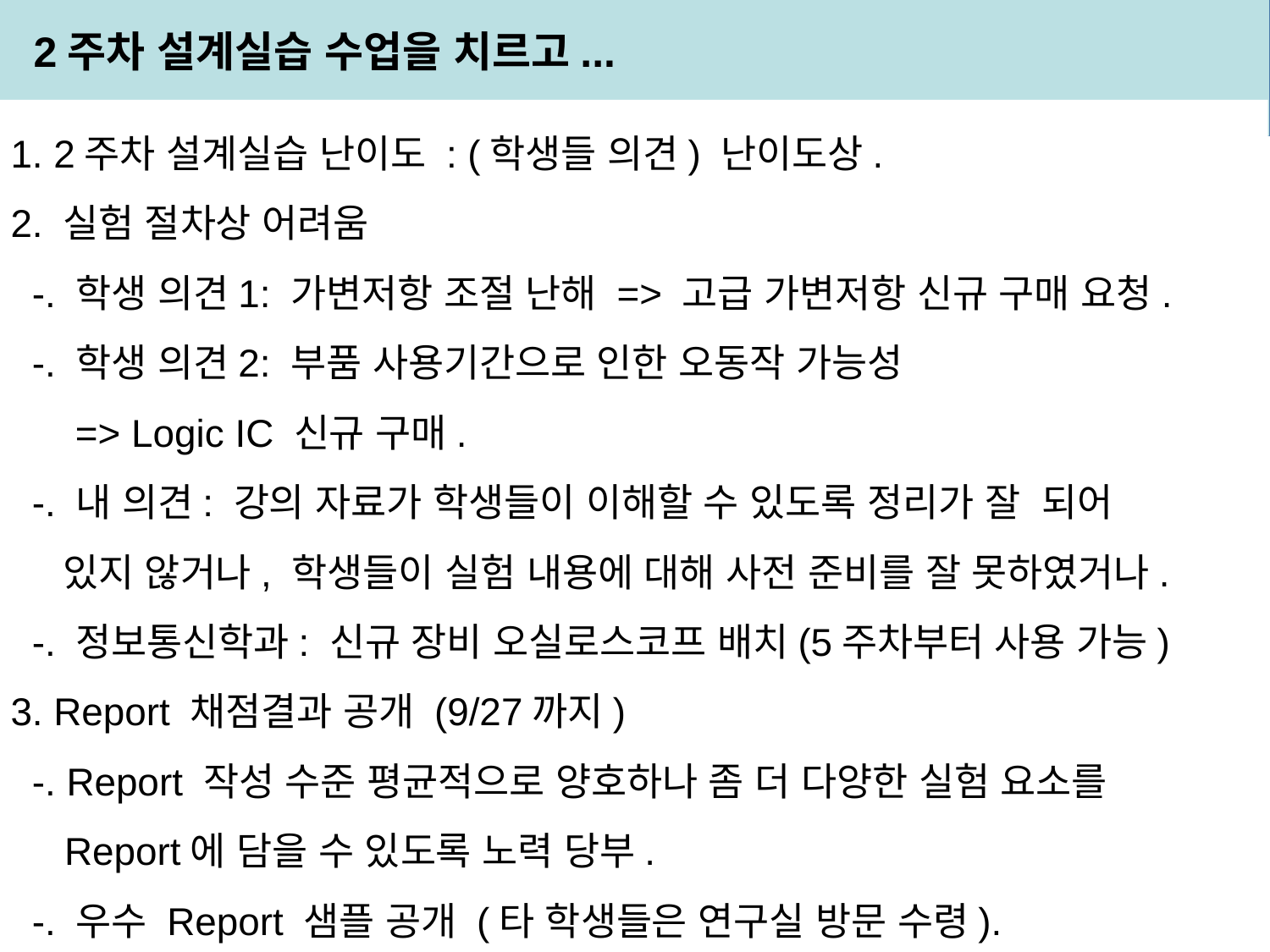

2주차 설계실습 수업을 치르고...
1. 2주차 설계실습 난이도 : (학생들 의견) 난이도상.
2. 실험 절차상 어려움
  -. 학생 의견1: 가변저항 조절 난해 => 고급 가변저항 신규 구매 요청.
  -. 학생 의견2: 부품 사용기간으로 인한 오동작 가능성
      => Logic IC 신규 구매.
  -. 내 의견: 강의 자료가 학생들이 이해할 수 있도록 정리가 잘  되어
    있지 않거나, 학생들이 실험 내용에 대해 사전 준비를 잘 못하였거나.
  -. 정보통신학과: 신규 장비 오실로스코프 배치(5주차부터 사용 가능)
3. Report 채점결과 공개 (9/27까지)
  -. Report 작성 수준 평균적으로 양호하나 좀 더 다양한 실험 요소를
     Report에 담을 수 있도록 노력 당부.
  -. 우수 Report 샘플 공개 (타 학생들은 연구실 방문 수령).
11